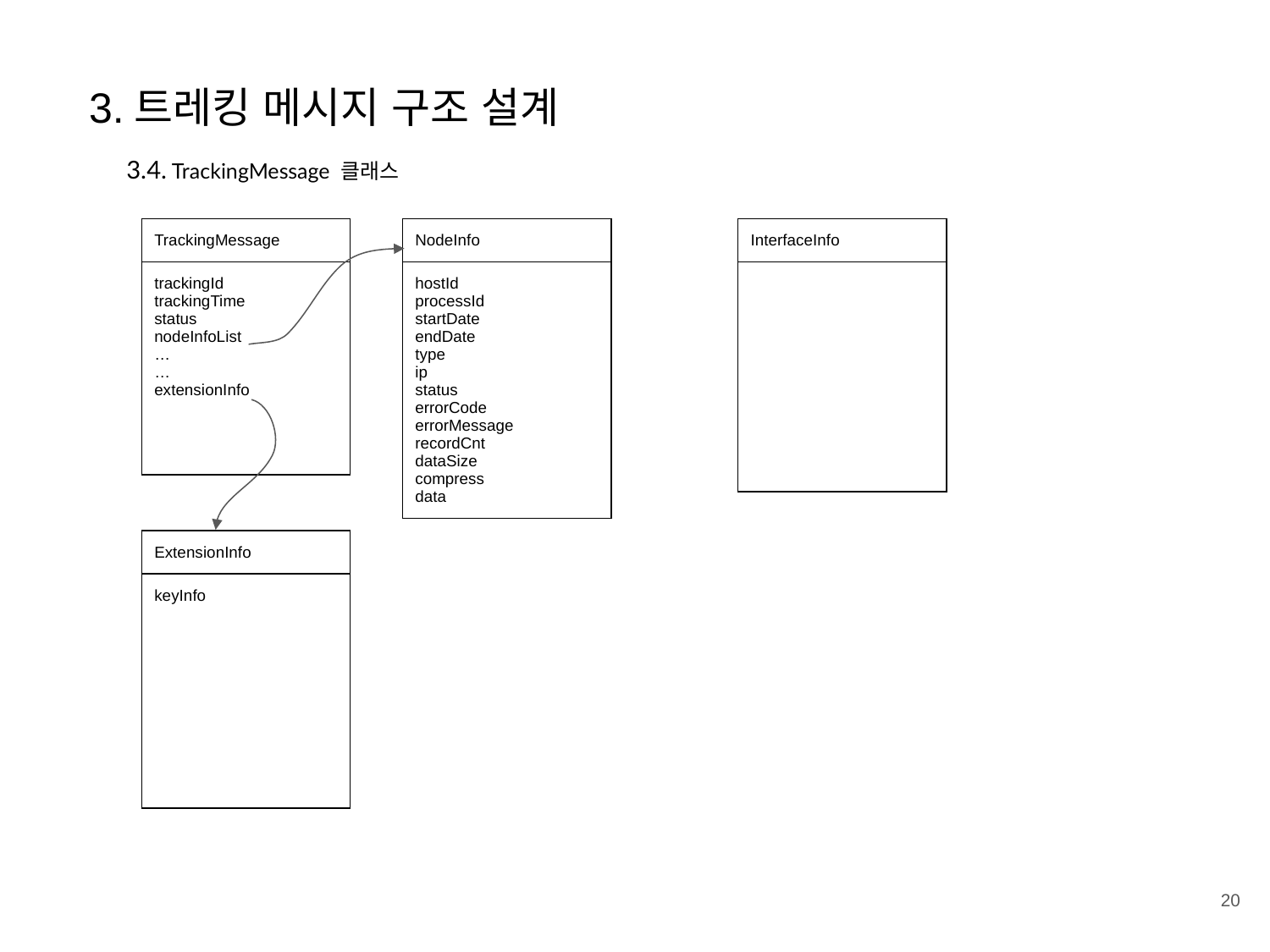

3.트레킹 메시지 구조 설계
3.4. TrackingMessage 클래스
| TrackingMessage |
| --- |
| trackingId trackingTime status nodeInfoList … … extensionInfo |
| NodeInfo |
| --- |
| hostId processId startDate endDate type ip status errorCode errorMessage recordCnt dataSize compress data |
| InterfaceInfo |
| --- |
|  |

| ExtensionInfo |
| --- |
| keyInfo |
20